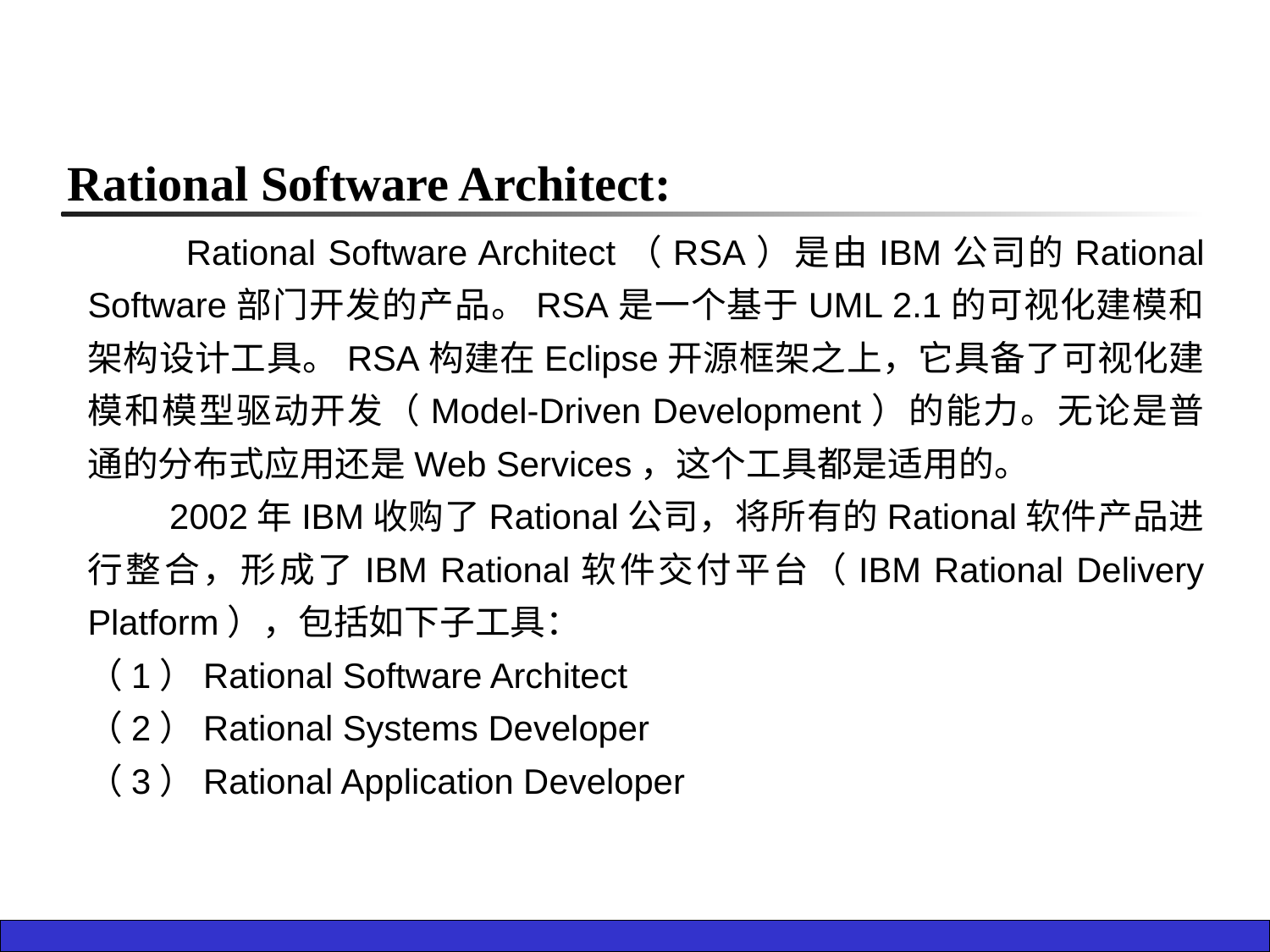

Rational Software Architect:
        Rational Software Architect（RSA）是由IBM公司的Rational Software部门开发的产品。RSA是一个基于UML 2.1的可视化建模和架构设计工具。RSA构建在Eclipse开源框架之上，它具备了可视化建模和模型驱动开发（Model-Driven Development）的能力。无论是普通的分布式应用还是Web Services，这个工具都是适用的。
        2002年IBM收购了Rational公司，将所有的Rational软件产品进行整合，形成了IBM Rational软件交付平台（IBM Rational Delivery Platform），包括如下子工具：
（1）Rational Software Architect
（2）Rational Systems Developer
（3）Rational Application Developer